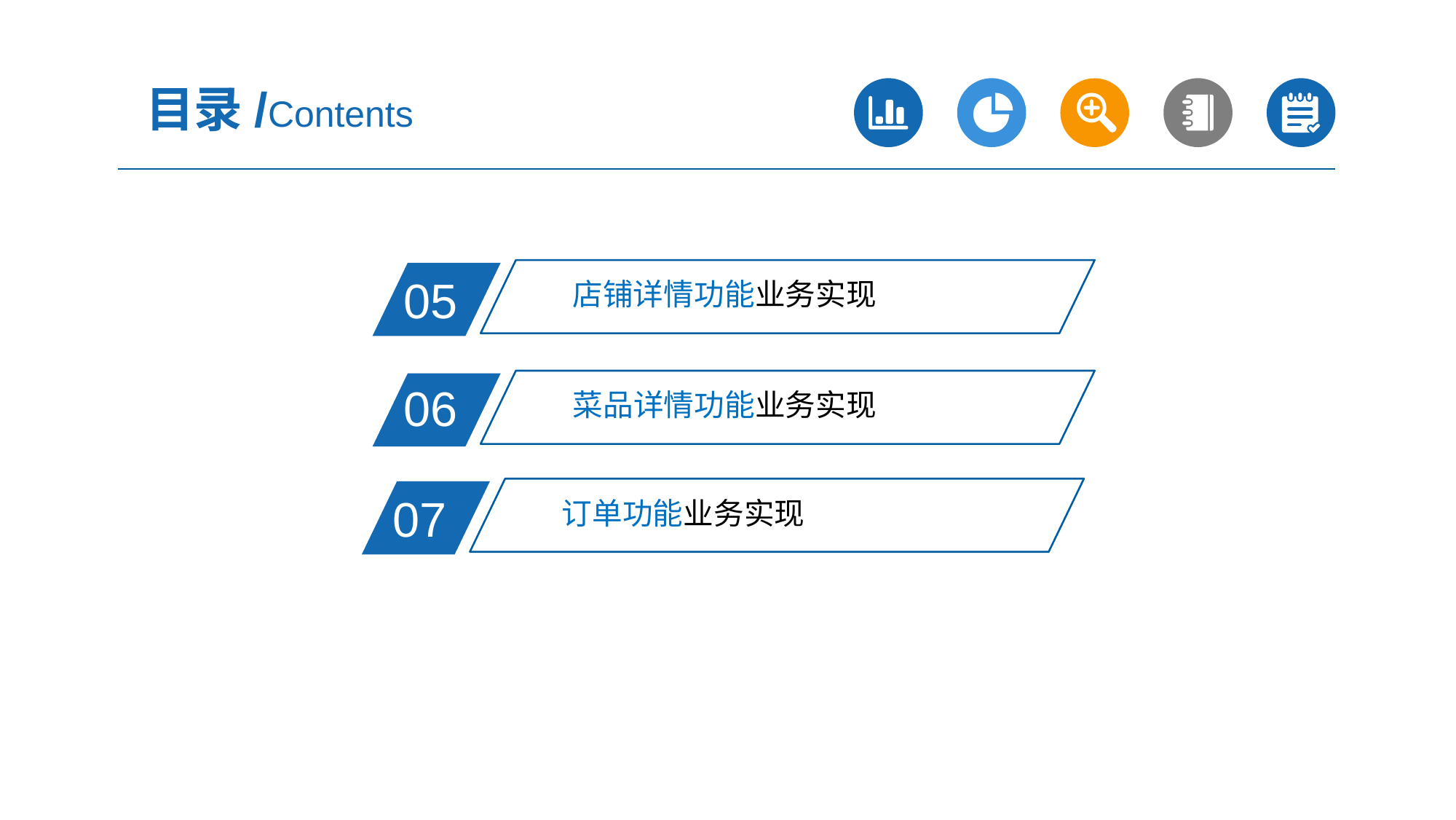

目录/Contents

店铺详情功能业务实现

05

菜品详情功能业务实现
06

订单功能业务实现

07